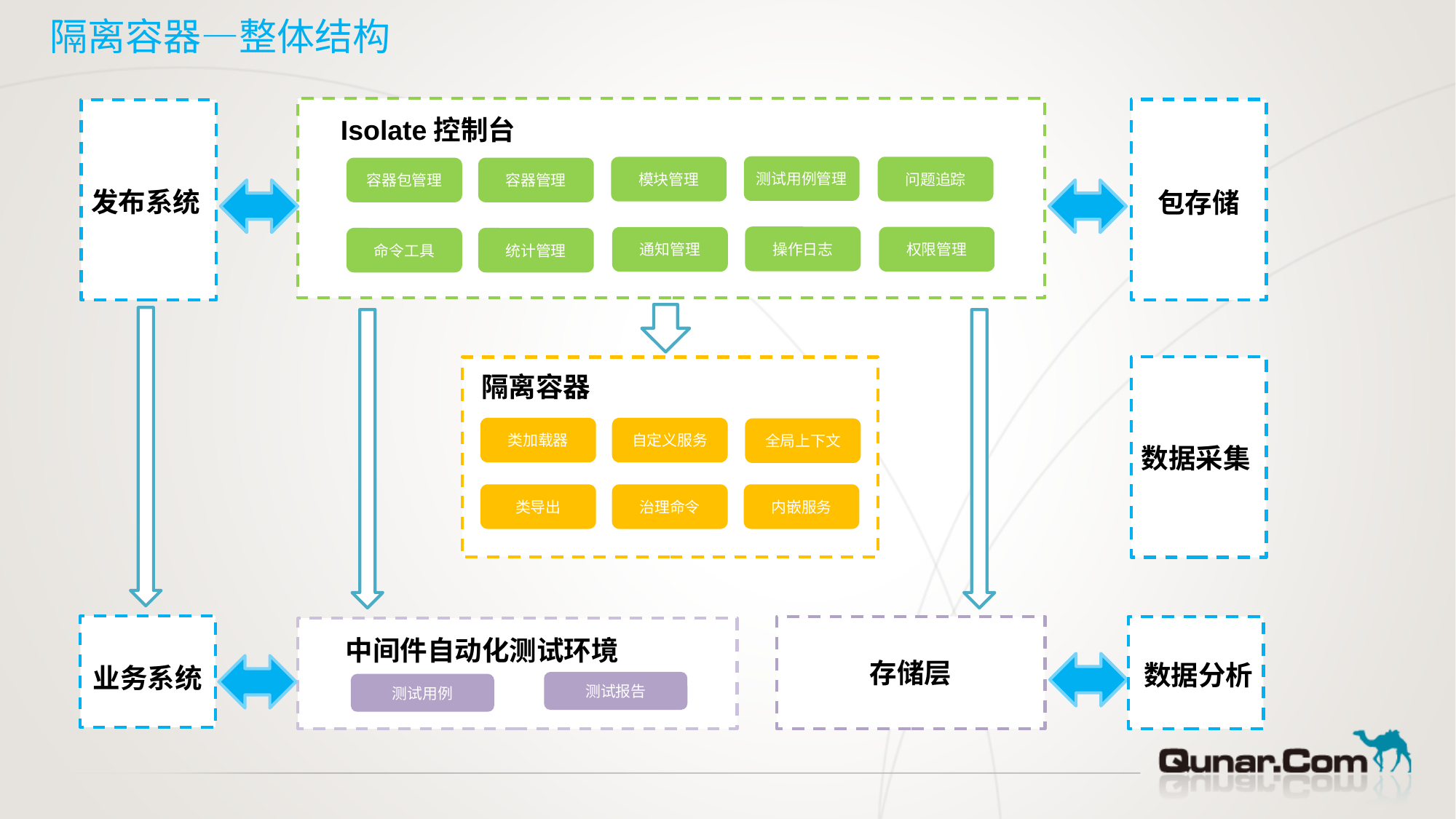

# 隔离容器—整体结构

Isolate控制台
测试用例管理
问题追踪
模块管理
容器包管理
容器管理

发布系统
包存储
操作日志
权限管理
通知管理
命令工具
统计管理

隔离容器
类加载器
自定义服务
全局上下文
数据采集
内嵌服务
类导出
治理命令

中间件自动化测试环境

存储层
数据分析
业务系统
测试报告
测试用例